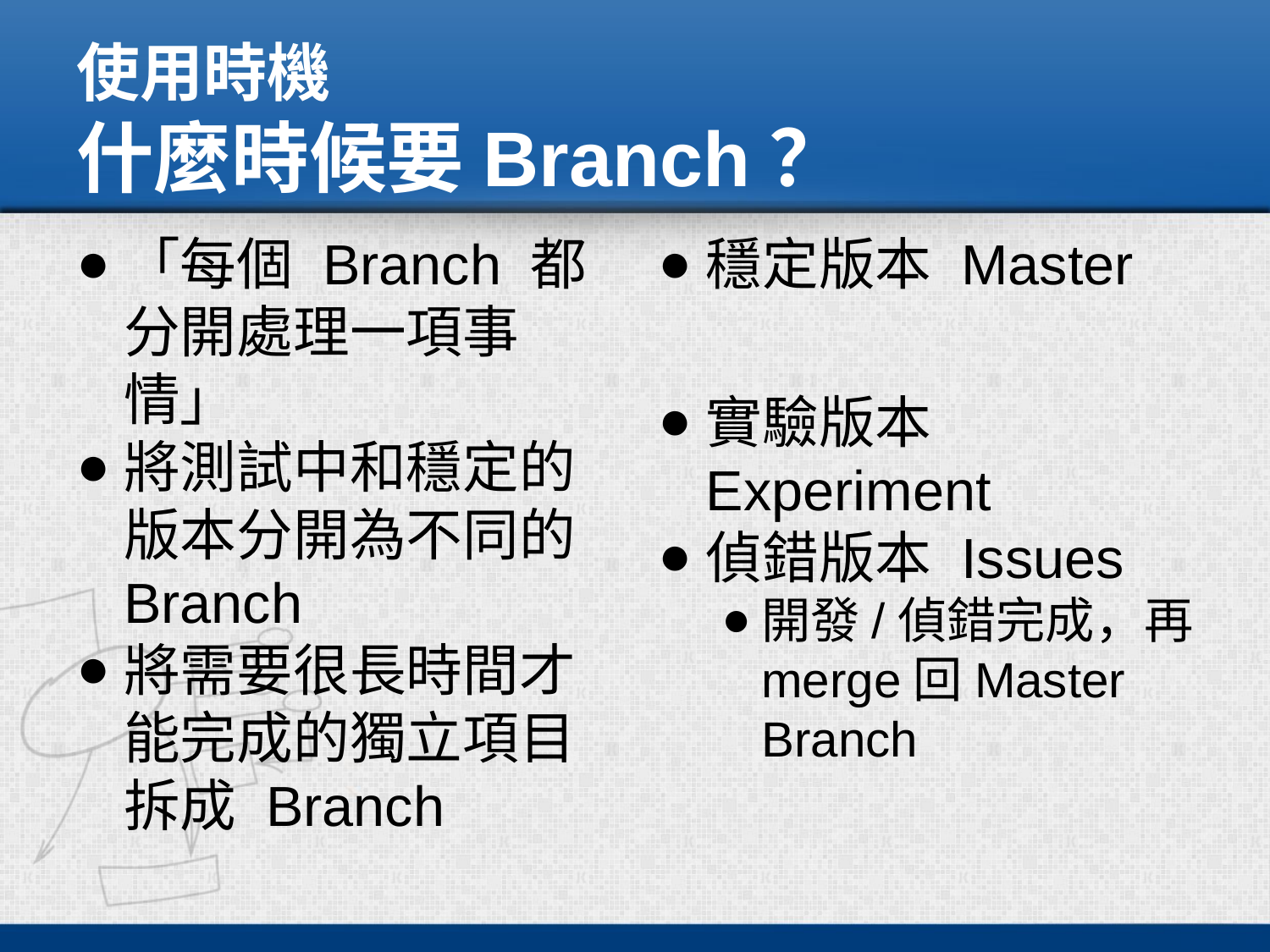

# 使用時機 什麼時候要Branch？
「每個 Branch 都分開處理一項事情」
將測試中和穩定的版本分開為不同的 Branch
將需要很長時間才能完成的獨立項目拆成 Branch
穩定版本 Master

實驗版本 Experiment
偵錯版本 Issues
開發/偵錯完成，再merge回Master Branch